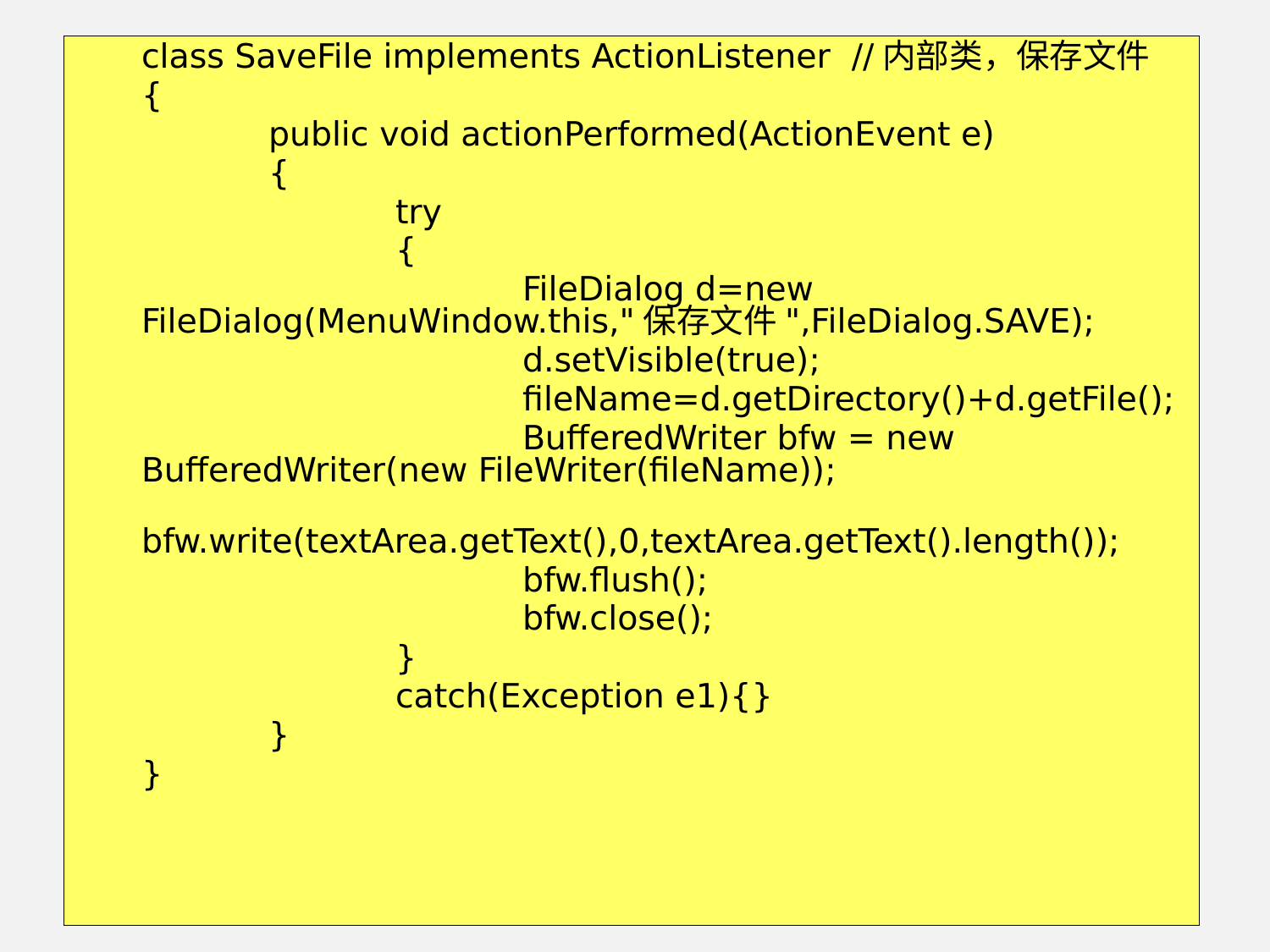

class SaveFile implements ActionListener  //内部类，保存文件
	{
		public void actionPerformed(ActionEvent e)
		{
			try
			{
				FileDialog d=new FileDialog(MenuWindow.this,"保存文件",FileDialog.SAVE);
				d.setVisible(true);
				fileName=d.getDirectory()+d.getFile();
				BufferedWriter bfw = new BufferedWriter(new FileWriter(fileName));
				bfw.write(textArea.getText(),0,textArea.getText().length());
				bfw.flush();
				bfw.close();
			}
			catch(Exception e1){}
		}
	}
15